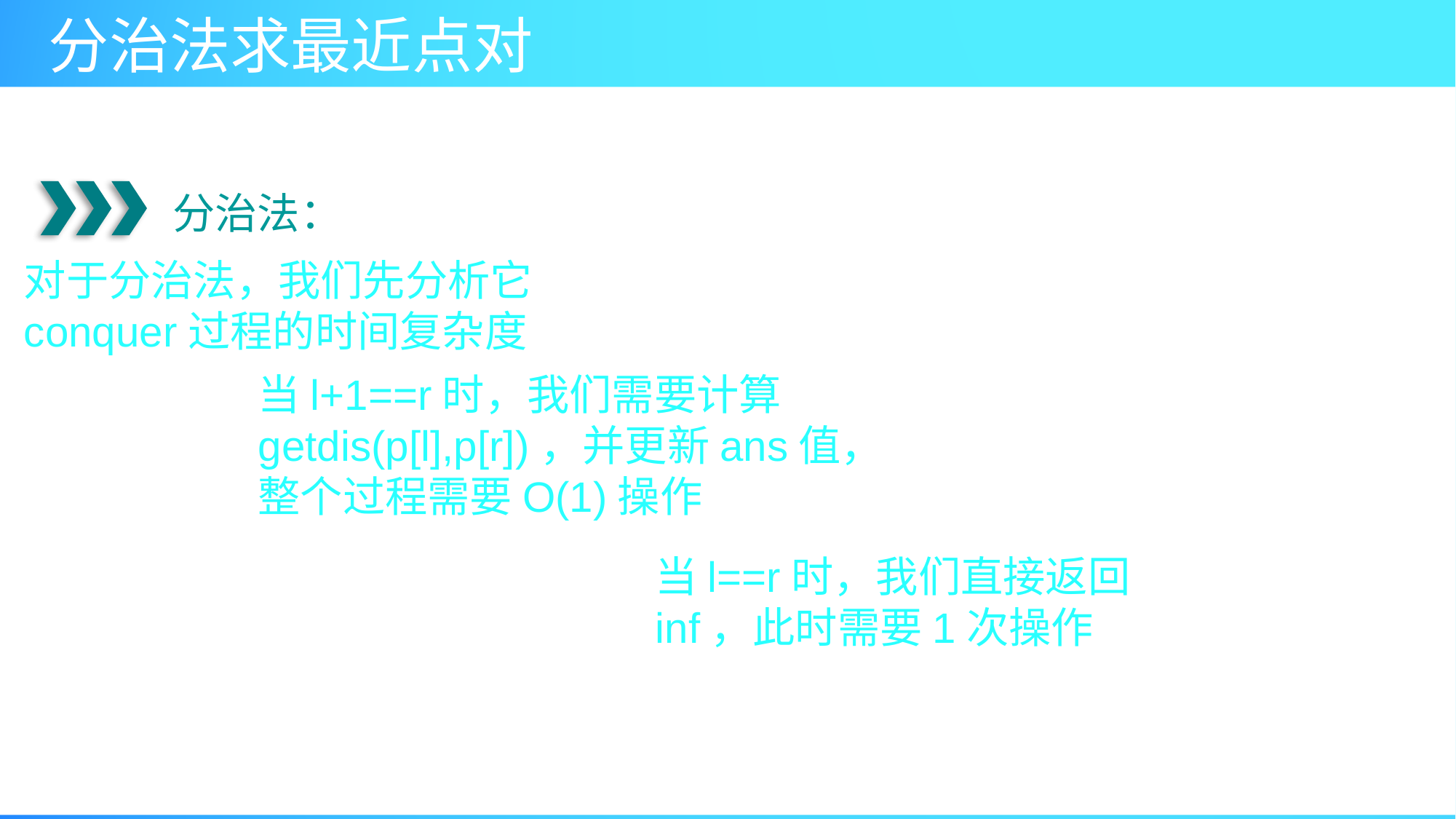

分治法：
对于分治法，我们先分析它conquer过程的时间复杂度
当l+1==r时，我们需要计算getdis(p[l],p[r])，并更新ans值，整个过程需要O(1)操作
当l==r时，我们直接返回inf，此时需要1次操作